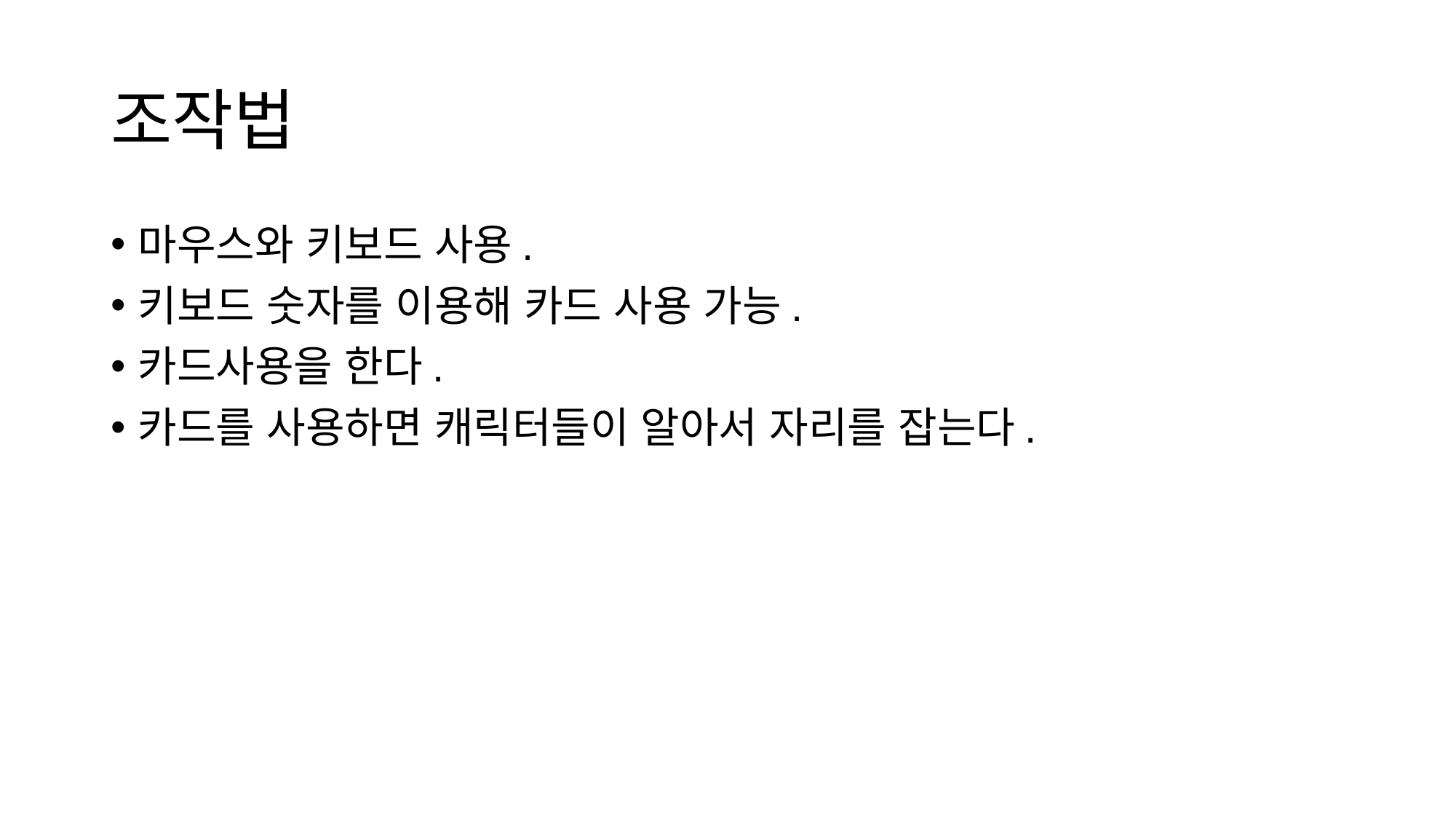

# 조작법
마우스와 키보드 사용.
키보드 숫자를 이용해 카드 사용 가능.
카드사용을 한다.
카드를 사용하면 캐릭터들이 알아서 자리를 잡는다.